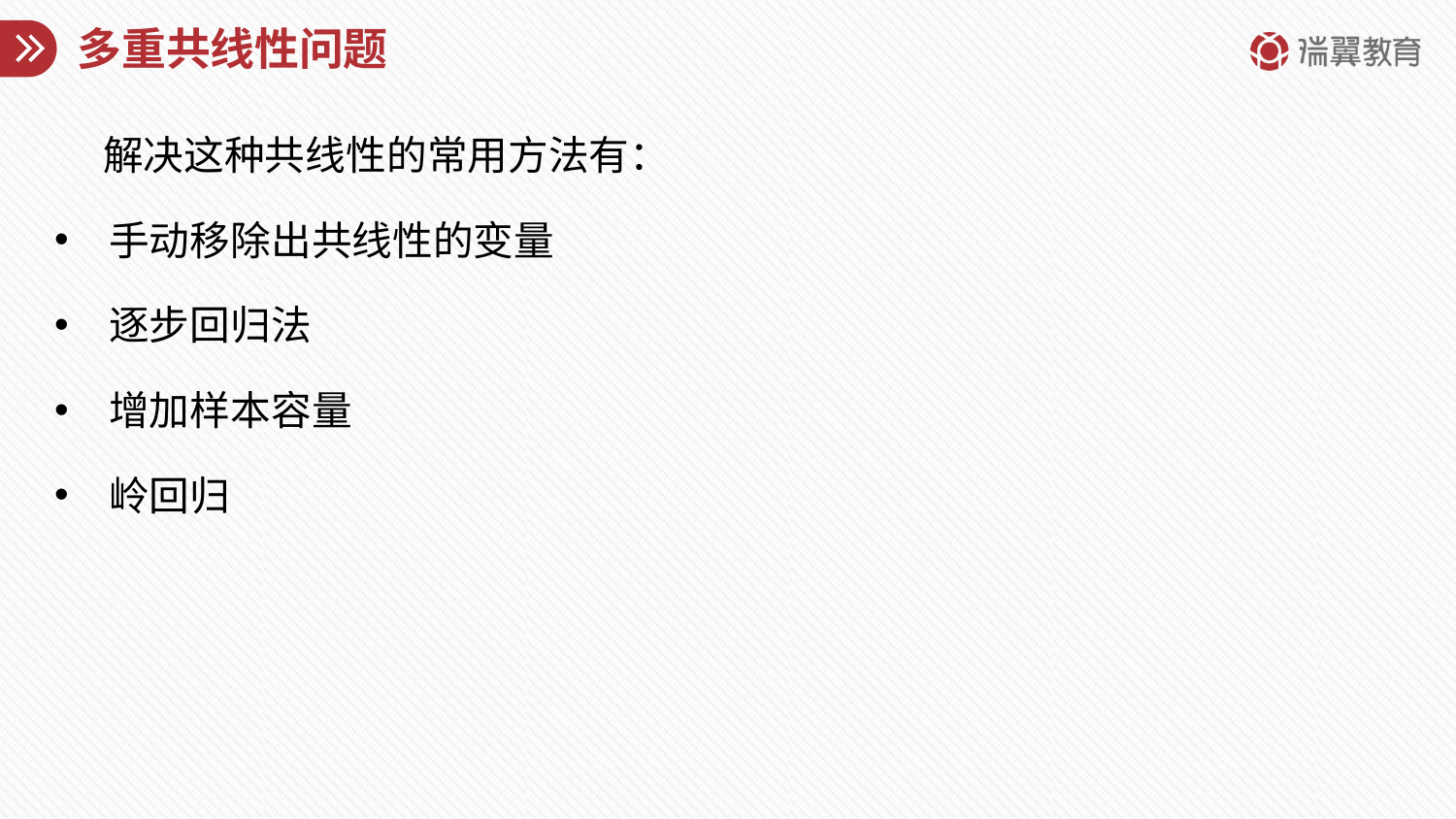

# 多重共线性问题
解决这种共线性的常用方法有：
手动移除出共线性的变量
逐步回归法
增加样本容量
岭回归